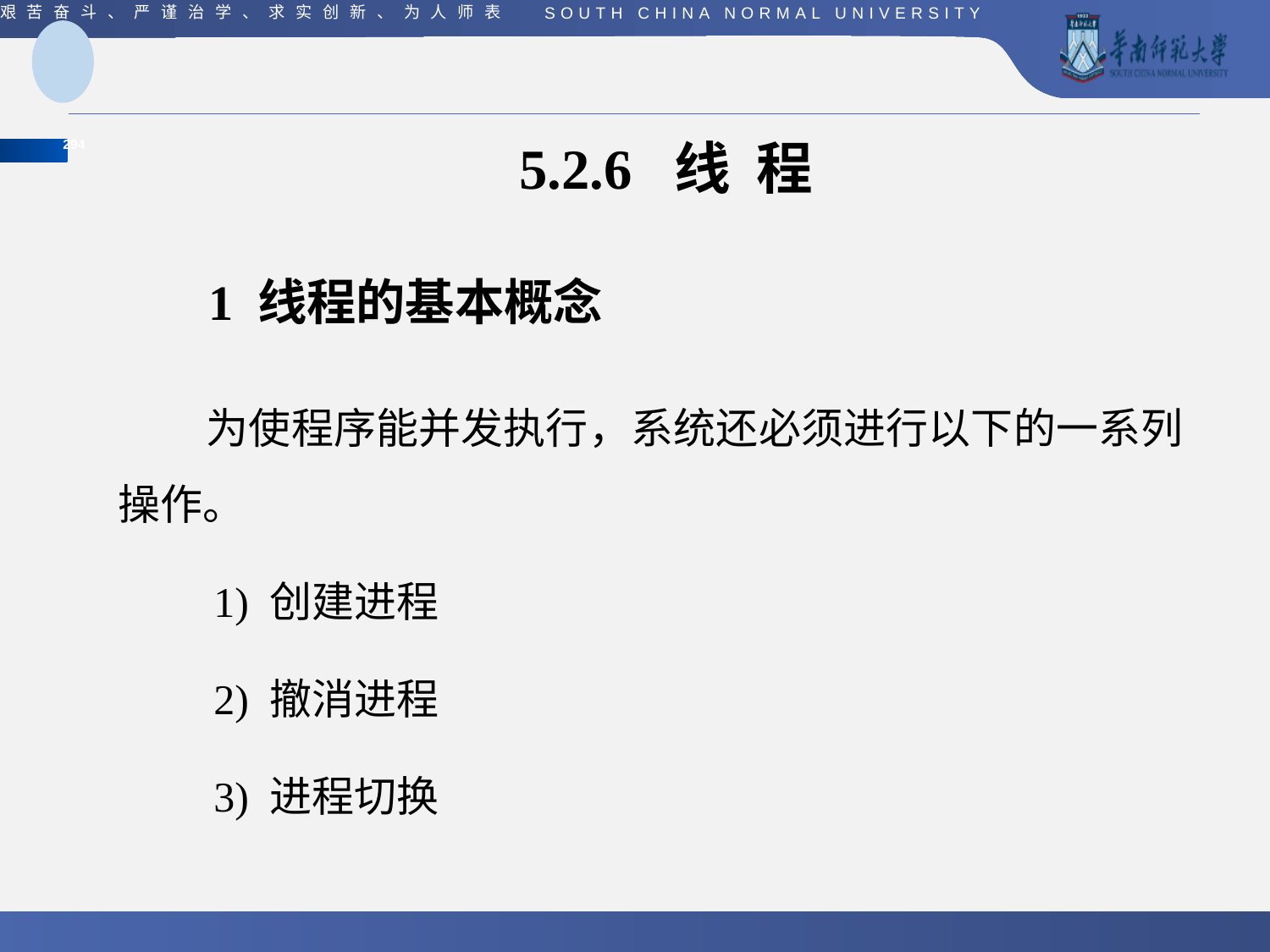

5.2.6  线  程
1 线程的基本概念
        为使程序能并发执行，系统还必须进行以下的一系列操作。
         1) 创建进程
         2) 撤消进程
         3) 进程切换

294